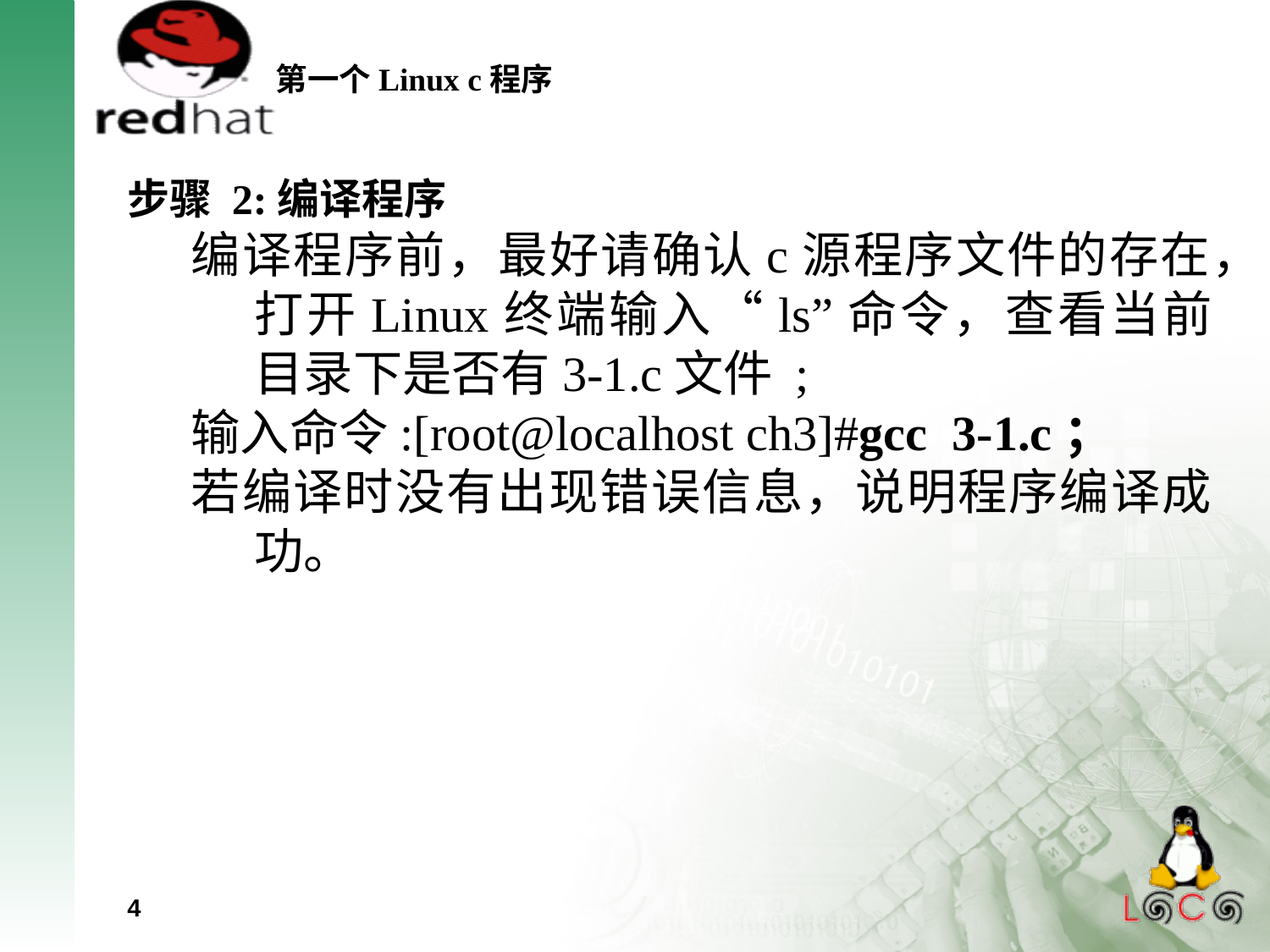

第一个Linux c程序
步骤 2:编译程序
编译程序前，最好请确认c源程序文件的存在，打开Linux终端输入“ls”命令，查看当前目录下是否有3-1.c文件 ;
输入命令:[root@localhost ch3]#gcc  3-1.c；
若编译时没有出现错误信息，说明程序编译成功。
4